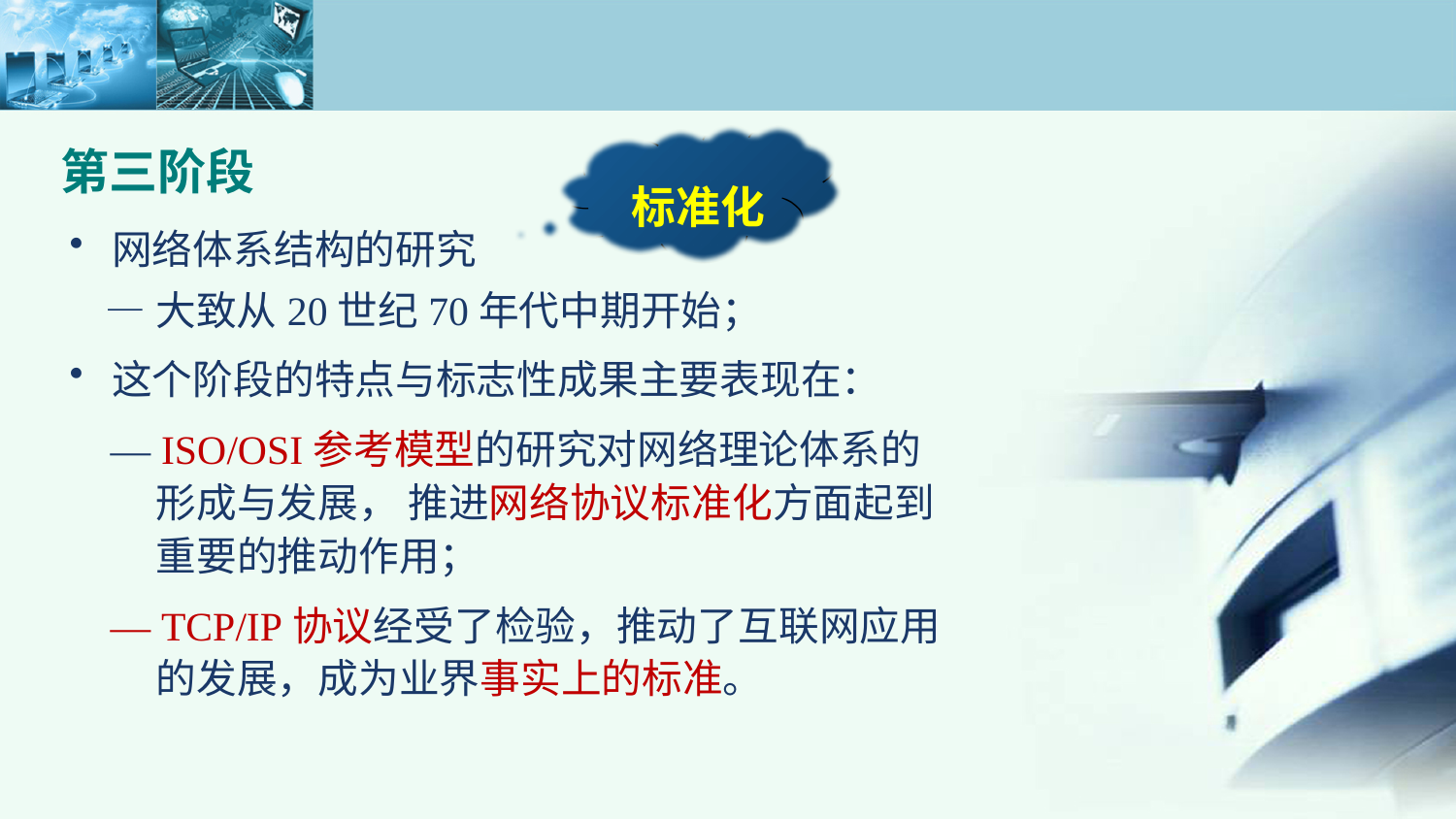

标准化
第三阶段
网络体系结构的研究
    —大致从20世纪70年代中期开始；
这个阶段的特点与标志性成果主要表现在：
    — ISO/OSI参考模型的研究对网络理论体系的形成与发展， 推进网络协议标准化方面起到重要的推动作用；
    — TCP/IP协议经受了检验，推动了互联网应用的发展，成为业界事实上的标准。